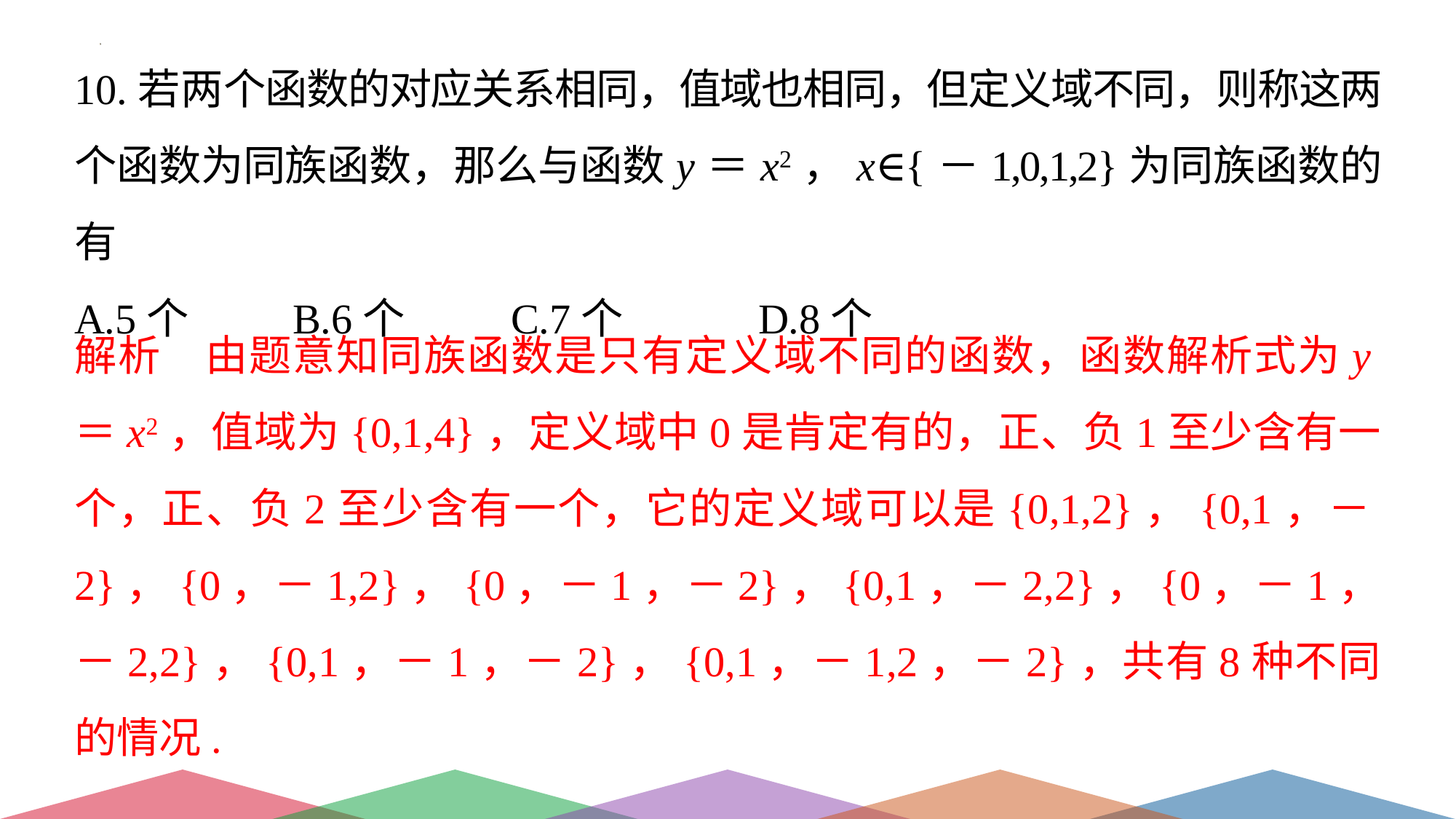

10.若两个函数的对应关系相同，值域也相同，但定义域不同，则称这两个函数为同族函数，那么与函数y＝x2，x∈{－1,0,1,2}为同族函数的有
A.5个  	B.6个  	C.7个  	  D.8个
解析　由题意知同族函数是只有定义域不同的函数，函数解析式为y＝x2，值域为{0,1,4}，定义域中0是肯定有的，正、负1至少含有一个，正、负2至少含有一个，它的定义域可以是{0,1,2}，{0,1，－2}，{0，－1,2}，{0，－1，－2}，{0,1，－2,2}，{0，－1，－2,2}，{0,1，－1，－2}，{0,1，－1,2，－2}，共有8种不同的情况.